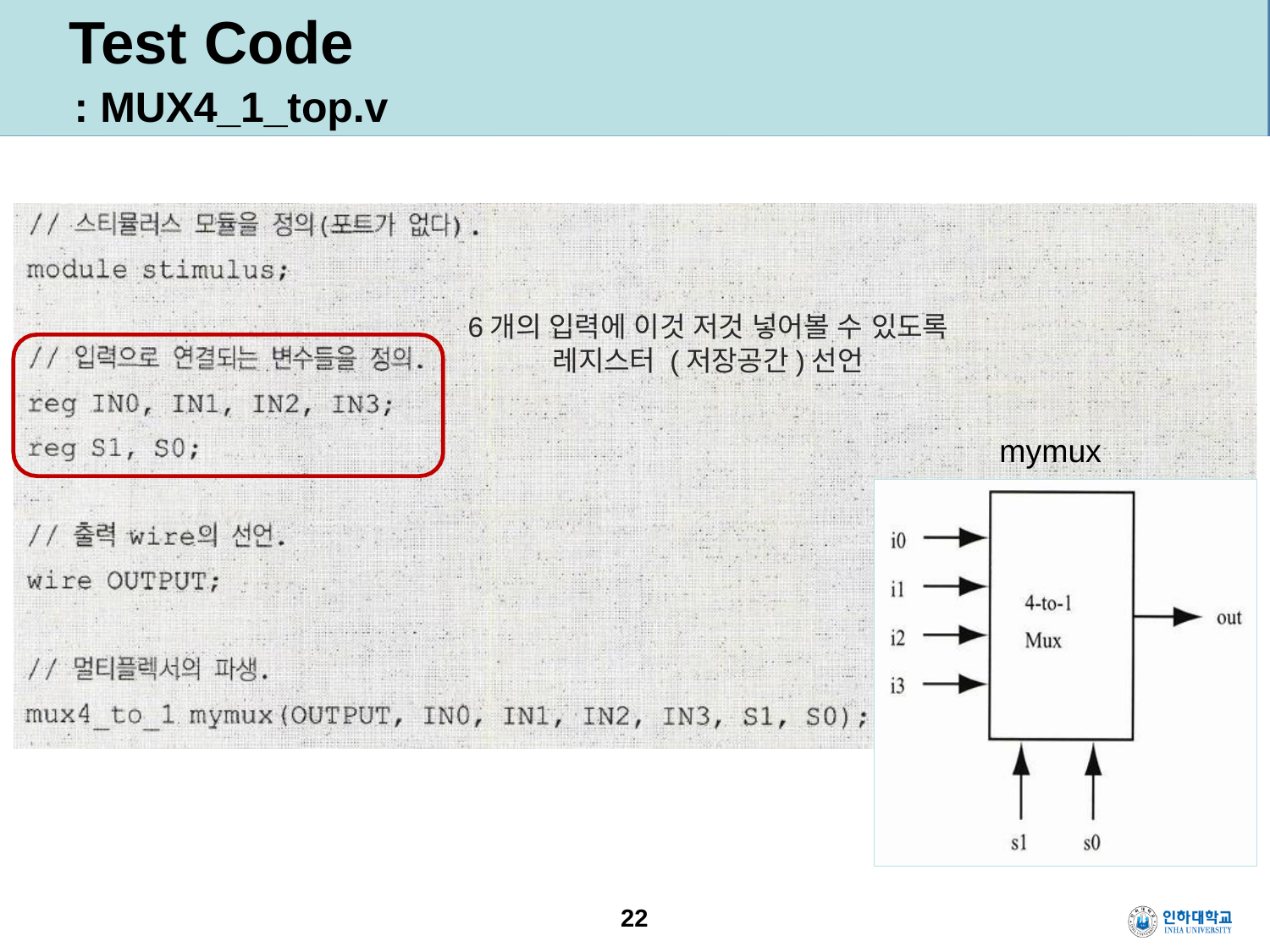

# Test Code
: MUX4_1_top.v

6개의 입력에 이것 저것 넣어볼 수 있도록
레지스터 (저장공간)선언

mymux

22